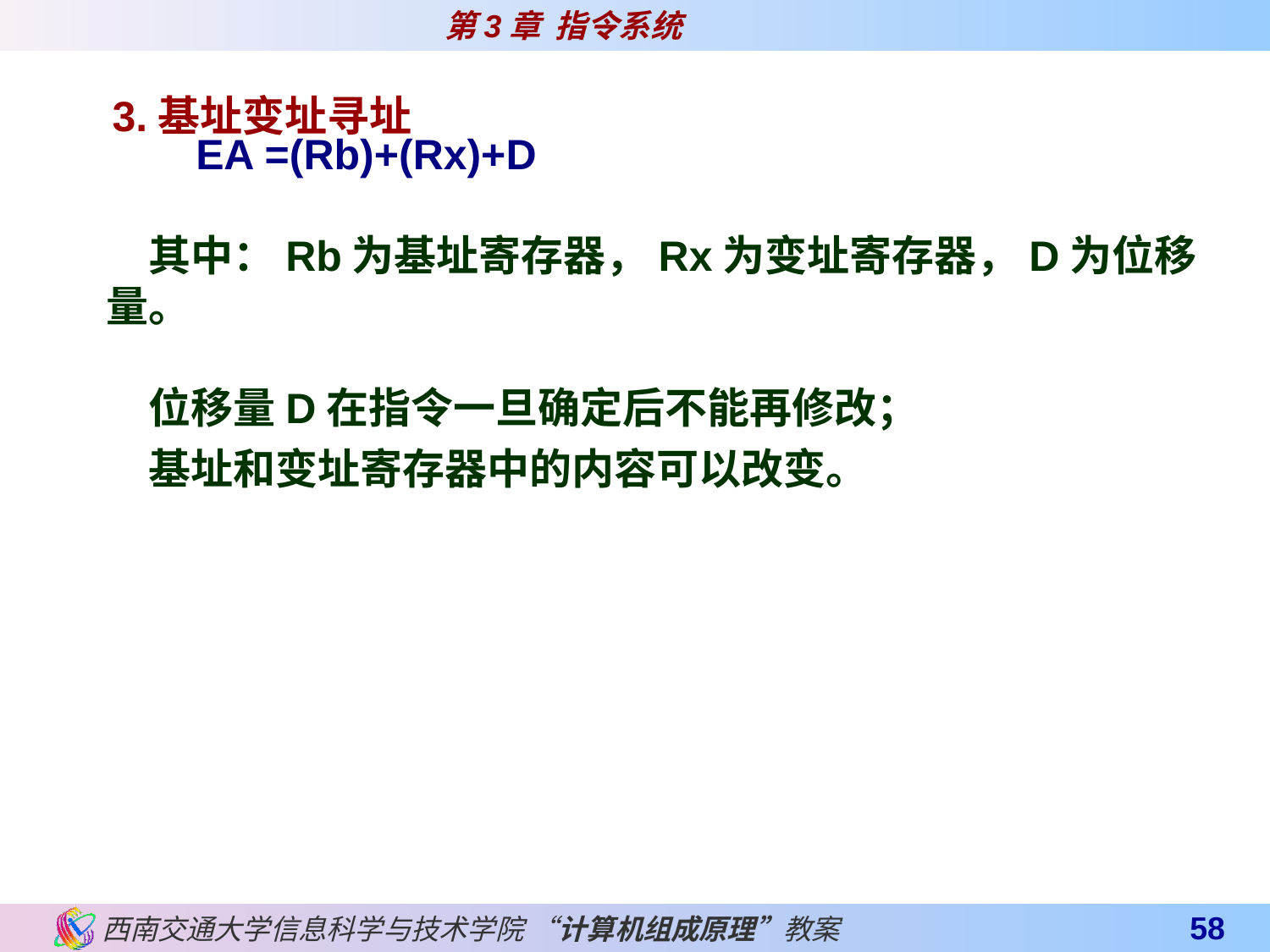

3.基址变址寻址
    EA =(Rb)+(Rx)+D

其中：Rb为基址寄存器，Rx为变址寄存器，D为位移量。

位移量D在指令一旦确定后不能再修改；
基址和变址寄存器中的内容可以改变。